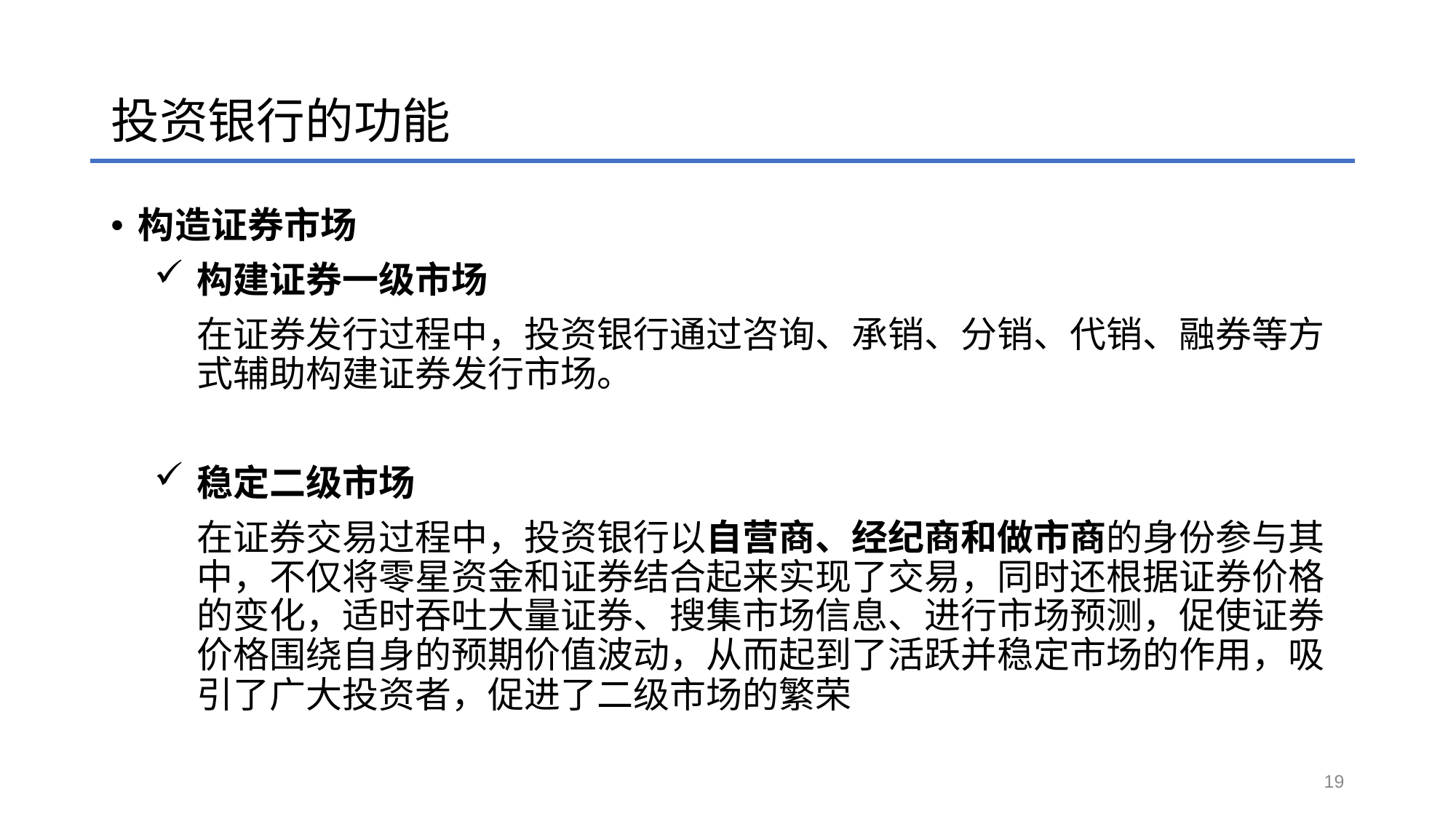

# 投资银行的功能
构造证券市场
构建证券一级市场
在证券发行过程中，投资银行通过咨询、承销、分销、代销、融券等方式辅助构建证券发行市场。

稳定二级市场
在证券交易过程中，投资银行以自营商、经纪商和做市商的身份参与其中，不仅将零星资金和证券结合起来实现了交易，同时还根据证券价格的变化，适时吞吐大量证券、搜集市场信息、进行市场预测，促使证券价格围绕自身的预期价值波动，从而起到了活跃并稳定市场的作用，吸引了广大投资者，促进了二级市场的繁荣
19